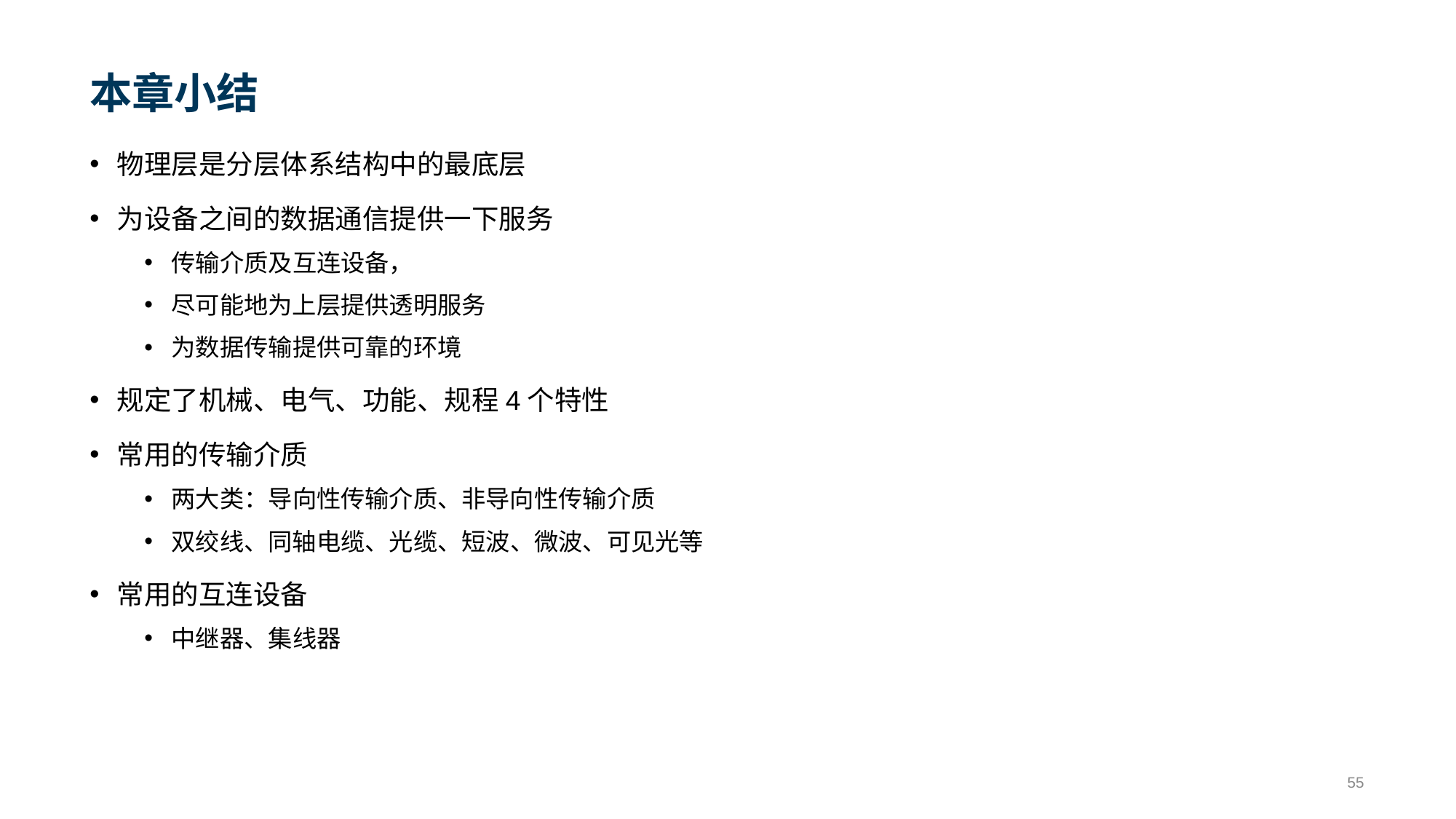

# 本章小结
物理层是分层体系结构中的最底层
为设备之间的数据通信提供一下服务
传输介质及互连设备，
尽可能地为上层提供透明服务
为数据传输提供可靠的环境
规定了机械、电气、功能、规程4个特性
常用的传输介质
两大类：导向性传输介质、非导向性传输介质
双绞线、同轴电缆、光缆、短波、微波、可见光等
常用的互连设备
中继器、集线器

55